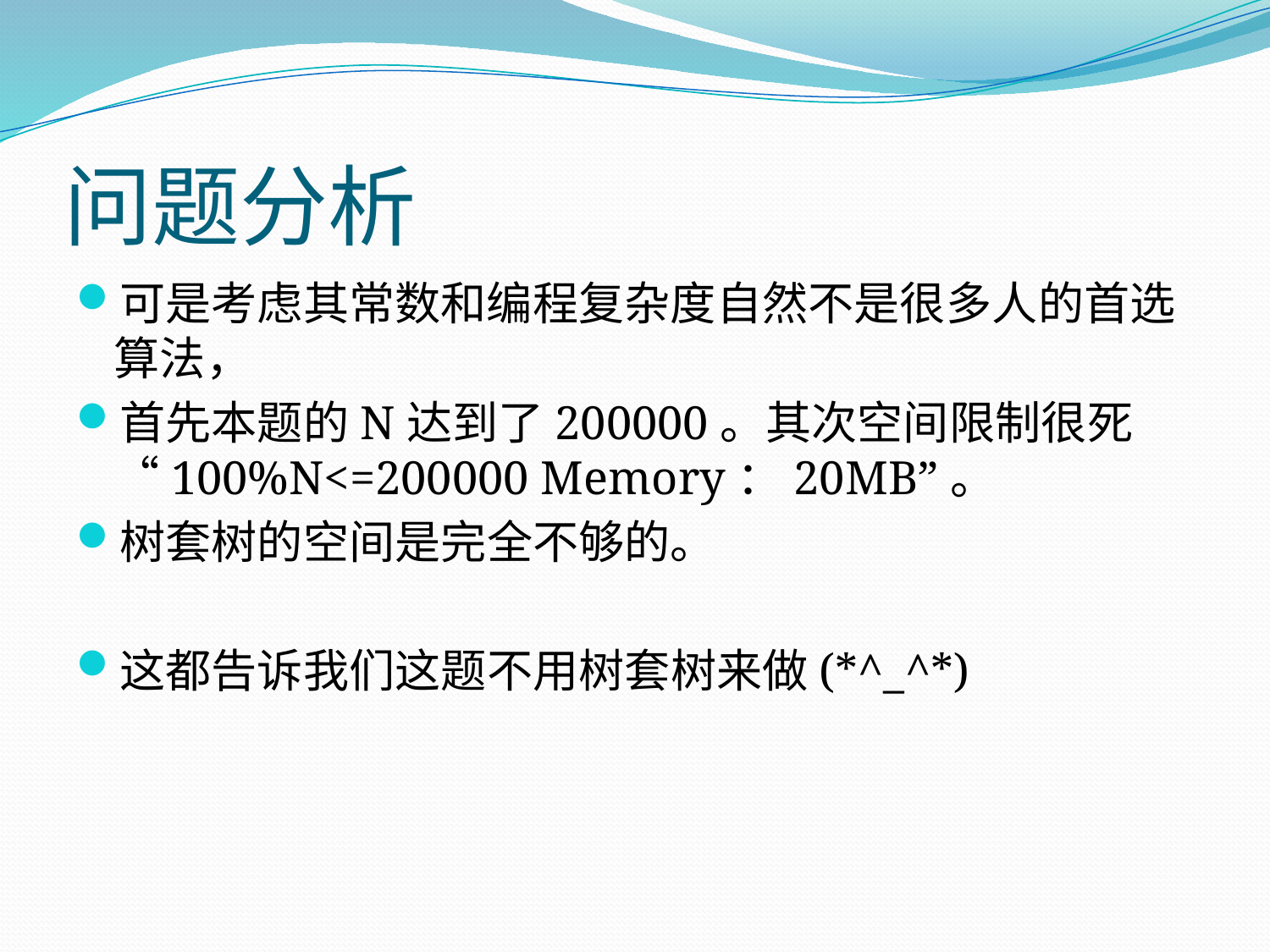

# 问题分析
可是考虑其常数和编程复杂度自然不是很多人的首选算法，
首先本题的N达到了200000。其次空间限制很死“100%N<=200000 Memory：20MB”。
树套树的空间是完全不够的。

这都告诉我们这题不用树套树来做(*^_^*)